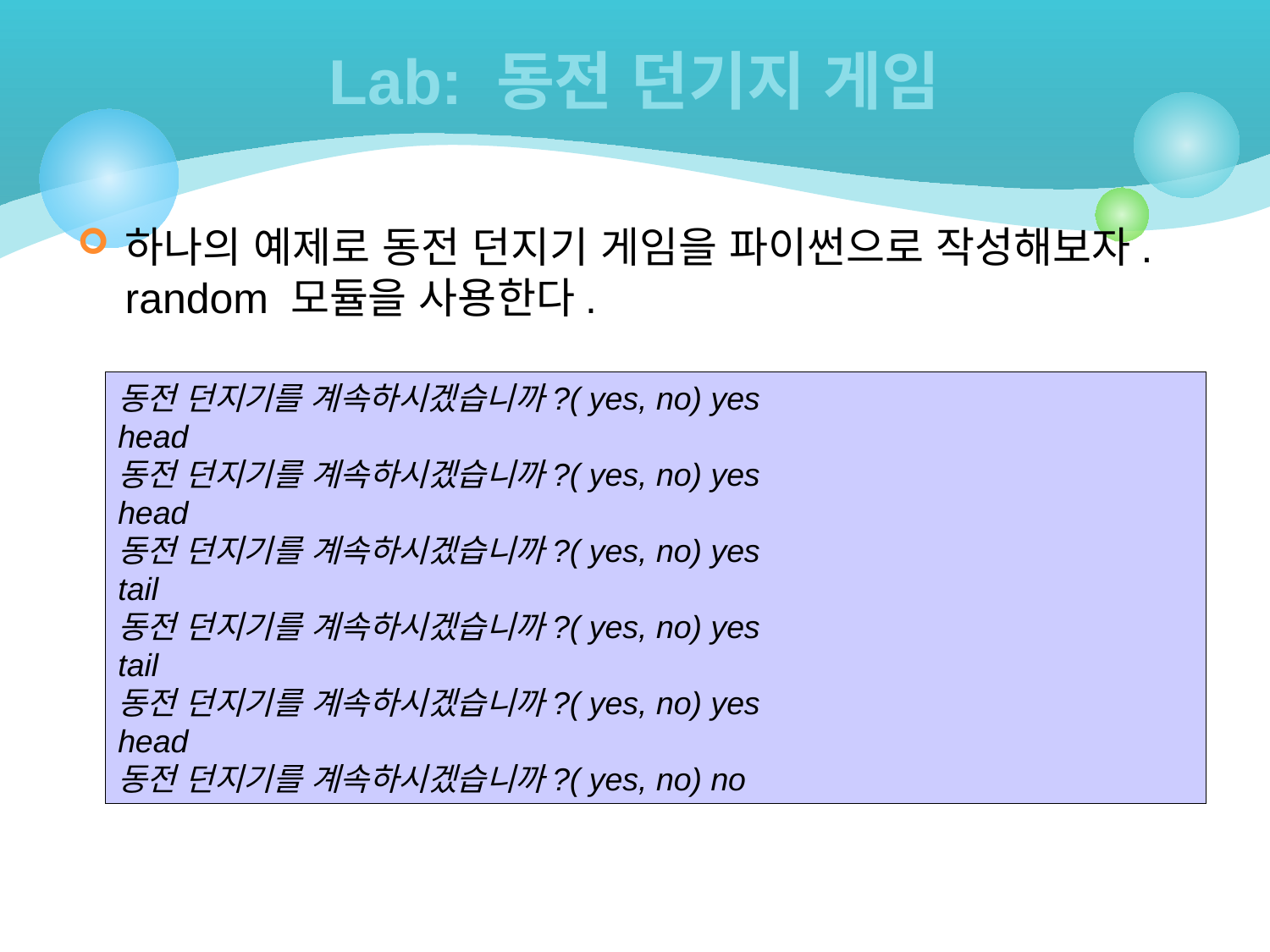

# Lab: 동전 던기지 게임
하나의 예제로 동전 던지기 게임을 파이썬으로 작성해보자. random 모듈을 사용한다.
동전 던지기를 계속하시겠습니까?( yes, no) yes
head
동전 던지기를 계속하시겠습니까?( yes, no) yes
head
동전 던지기를 계속하시겠습니까?( yes, no) yes
tail
동전 던지기를 계속하시겠습니까?( yes, no) yes
tail
동전 던지기를 계속하시겠습니까?( yes, no) yes
head
동전 던지기를 계속하시겠습니까?( yes, no) no